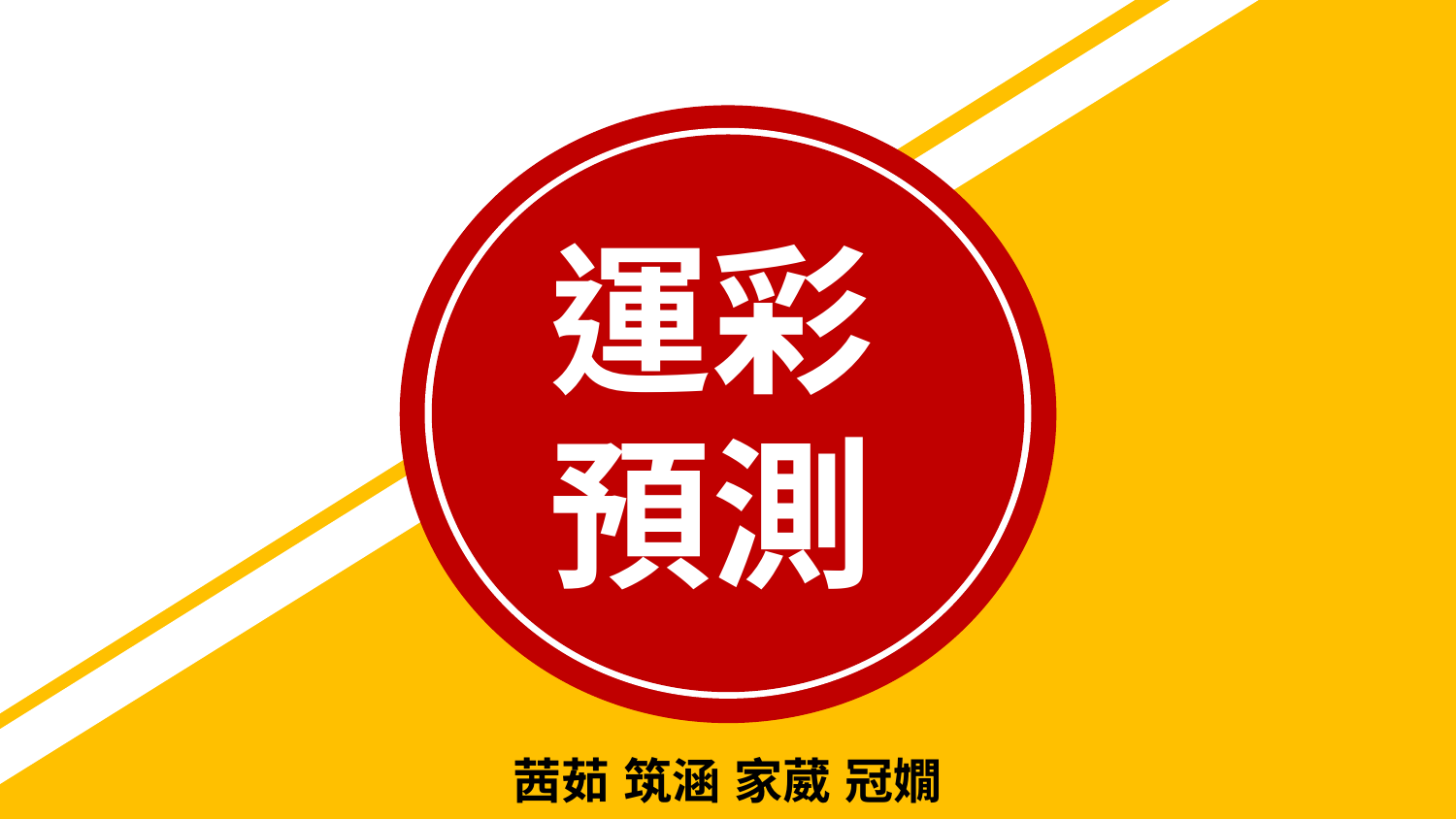

# 運彩 預測

茜茹 筑涵 家葳 冠嫺